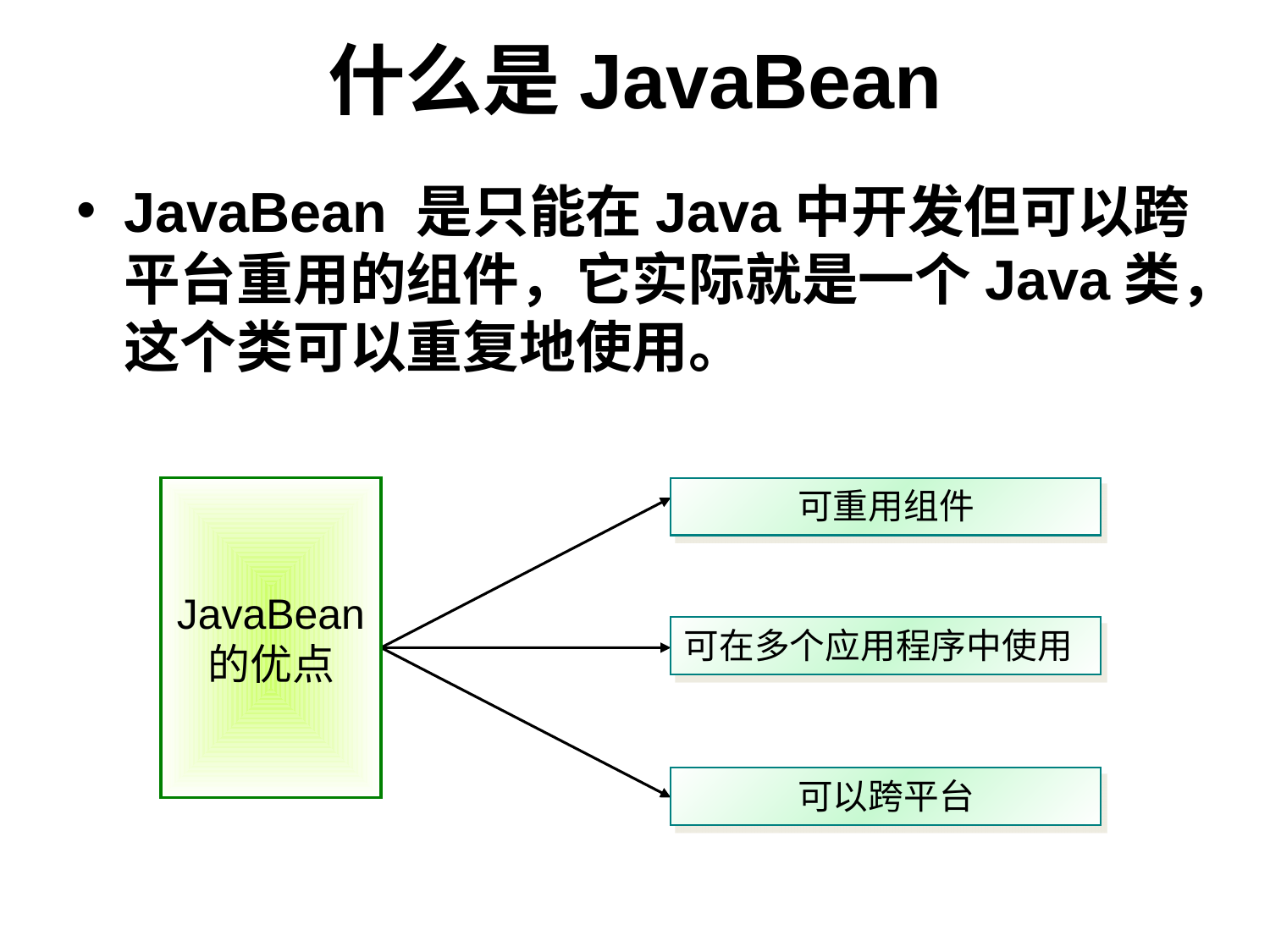

什么是JavaBean
JavaBean 是只能在Java中开发但可以跨平台重用的组件，它实际就是一个Java类，这个类可以重复地使用。

JavaBean 的优点
可重用组件

可在多个应用程序中使用

可以跨平台